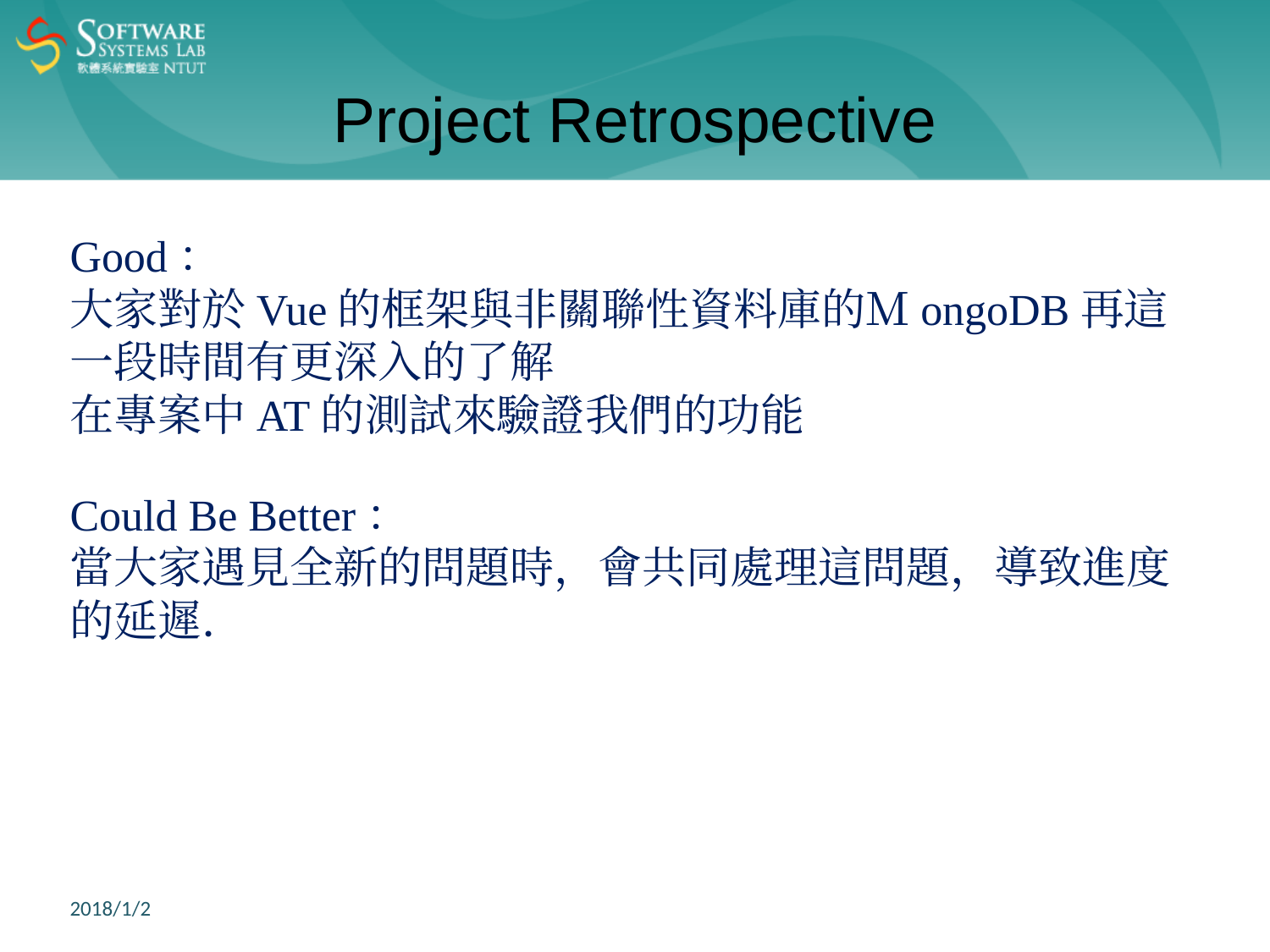

Project Retrospective
Good：
大家對於Vue的框架與非關聯性資料庫的ＭongoDB再這一段時間有更深入的了解
在專案中AT的測試來驗證我們的功能

Could Be Better：
當大家遇見全新的問題時，會共同處理這問題，導致進度的延遲．
2018/1/2